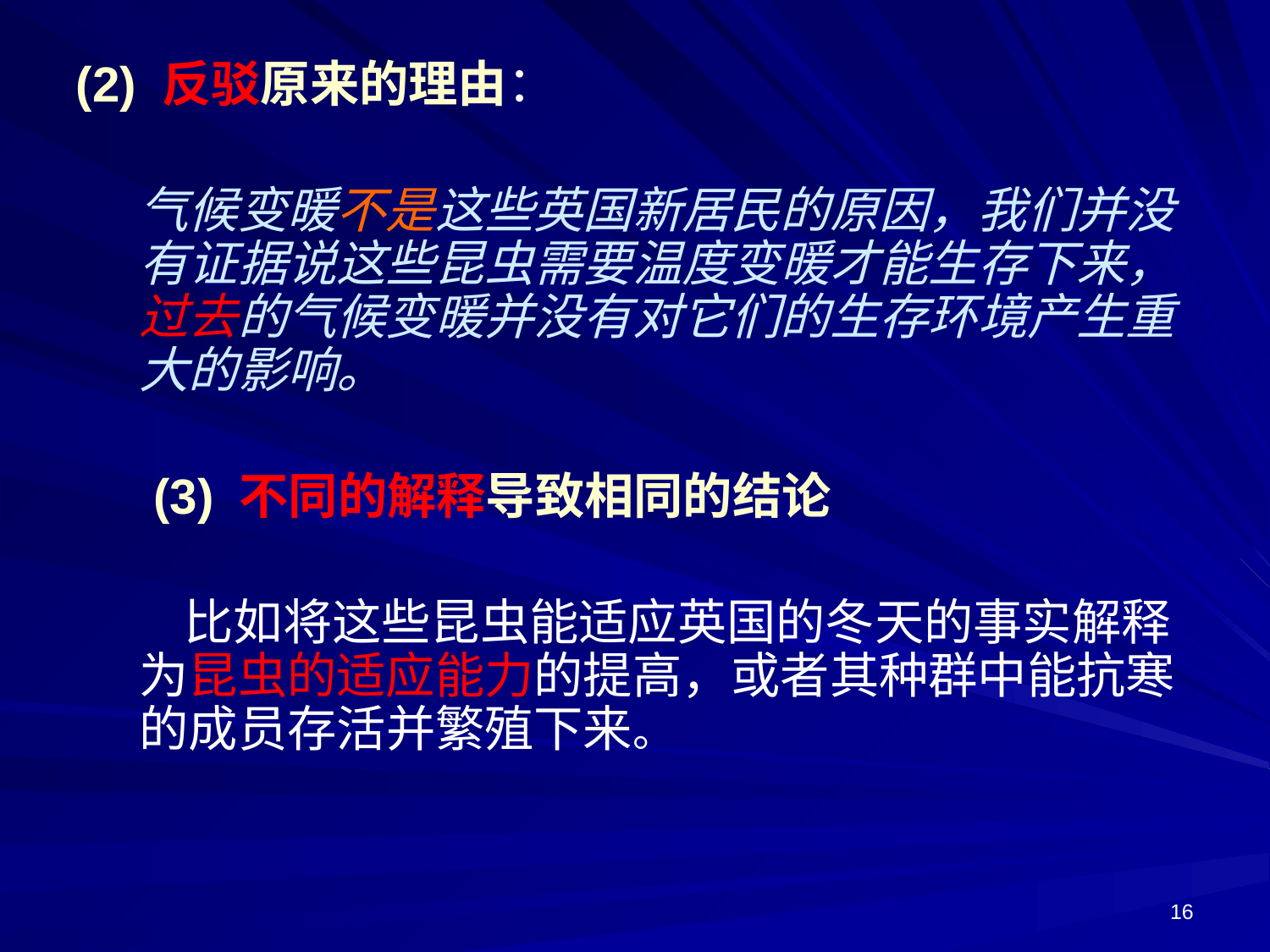

(2) 反驳原来的理由：

气候变暖不是这些英国新居民的原因，我们并没有证据说这些昆虫需要温度变暖才能生存下来，过去的气候变暖并没有对它们的生存环境产生重大的影响。

 (3) 不同的解释导致相同的结论

   比如将这些昆虫能适应英国的冬天的事实解释为昆虫的适应能力的提高，或者其种群中能抗寒的成员存活并繁殖下来。

16